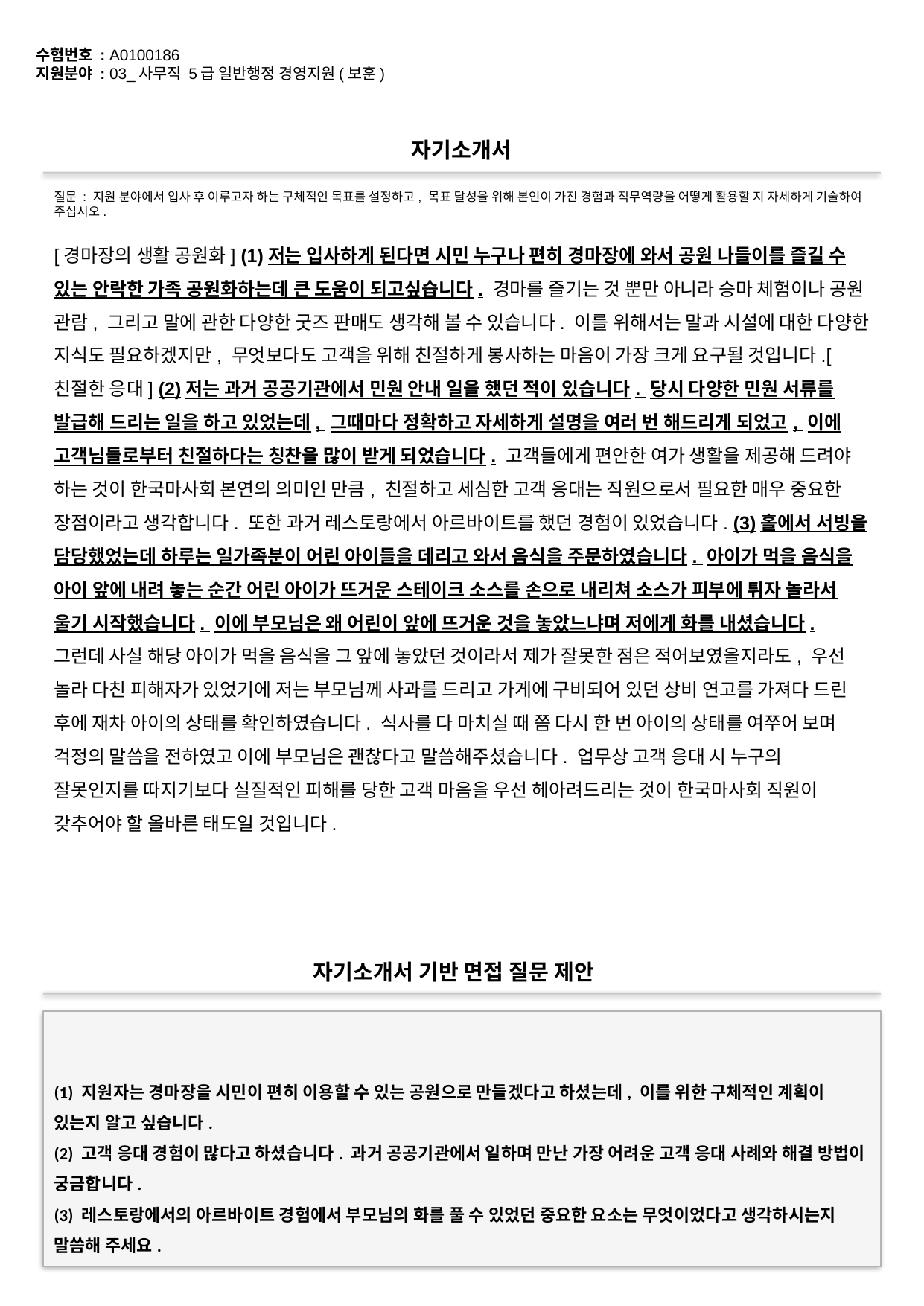

수험번호 : A0100186
지원분야 : 03_사무직 5급 일반행정 경영지원(보훈)
#

자기소개서

질문 : 지원 분야에서 입사 후 이루고자 하는 구체적인 목표를 설정하고, 목표 달성을 위해 본인이 가진 경험과 직무역량을 어떻게 활용할 지 자세하게 기술하여 주십시오.

[경마장의 생활 공원화] (1)저는 입사하게 된다면 시민 누구나 편히 경마장에 와서 공원 나들이를 즐길 수 있는 안락한 가족 공원화하는데 큰 도움이 되고싶습니다. 경마를 즐기는 것 뿐만 아니라 승마 체험이나 공원 관람, 그리고 말에 관한 다양한 굿즈 판매도 생각해 볼 수 있습니다. 이를 위해서는 말과 시설에 대한 다양한 지식도 필요하겠지만, 무엇보다도 고객을 위해 친절하게 봉사하는 마음이 가장 크게 요구될 것입니다.[친절한 응대] (2)저는 과거 공공기관에서 민원 안내 일을 했던 적이 있습니다. 당시 다양한 민원 서류를 발급해 드리는 일을 하고 있었는데, 그때마다 정확하고 자세하게 설명을 여러 번 해드리게 되었고, 이에 고객님들로부터 친절하다는 칭찬을 많이 받게 되었습니다. 고객들에게 편안한 여가 생활을 제공해 드려야 하는 것이 한국마사회 본연의 의미인 만큼, 친절하고 세심한 고객 응대는 직원으로서 필요한 매우 중요한 장점이라고 생각합니다. 또한 과거 레스토랑에서 아르바이트를 했던 경험이 있었습니다. (3)홀에서 서빙을 담당했었는데 하루는 일가족분이 어린 아이들을 데리고 와서 음식을 주문하였습니다. 아이가 먹을 음식을 아이 앞에 내려 놓는 순간 어린 아이가 뜨거운 스테이크 소스를 손으로 내리쳐 소스가 피부에 튀자 놀라서 울기 시작했습니다. 이에 부모님은 왜 어린이 앞에 뜨거운 것을 놓았느냐며 저에게 화를 내셨습니다. 그런데 사실 해당 아이가 먹을 음식을 그 앞에 놓았던 것이라서 제가 잘못한 점은 적어보였을지라도, 우선 놀라 다친 피해자가 있었기에 저는 부모님께 사과를 드리고 가게에 구비되어 있던 상비 연고를 가져다 드린 후에 재차 아이의 상태를 확인하였습니다. 식사를 다 마치실 때 쯤 다시 한 번 아이의 상태를 여쭈어 보며 걱정의 말씀을 전하였고 이에 부모님은 괜찮다고 말씀해주셨습니다. 업무상 고객 응대 시 누구의 잘못인지를 따지기보다 실질적인 피해를 당한 고객 마음을 우선 헤아려드리는 것이 한국마사회 직원이 갖추어야 할 올바른 태도일 것입니다.

자기소개서 기반 면접 질문 제안

(1) 지원자는 경마장을 시민이 편히 이용할 수 있는 공원으로 만들겠다고 하셨는데, 이를 위한 구체적인 계획이 있는지 알고 싶습니다.
(2) 고객 응대 경험이 많다고 하셨습니다. 과거 공공기관에서 일하며 만난 가장 어려운 고객 응대 사례와 해결 방법이 궁금합니다.
(3) 레스토랑에서의 아르바이트 경험에서 부모님의 화를 풀 수 있었던 중요한 요소는 무엇이었다고 생각하시는지 말씀해 주세요.